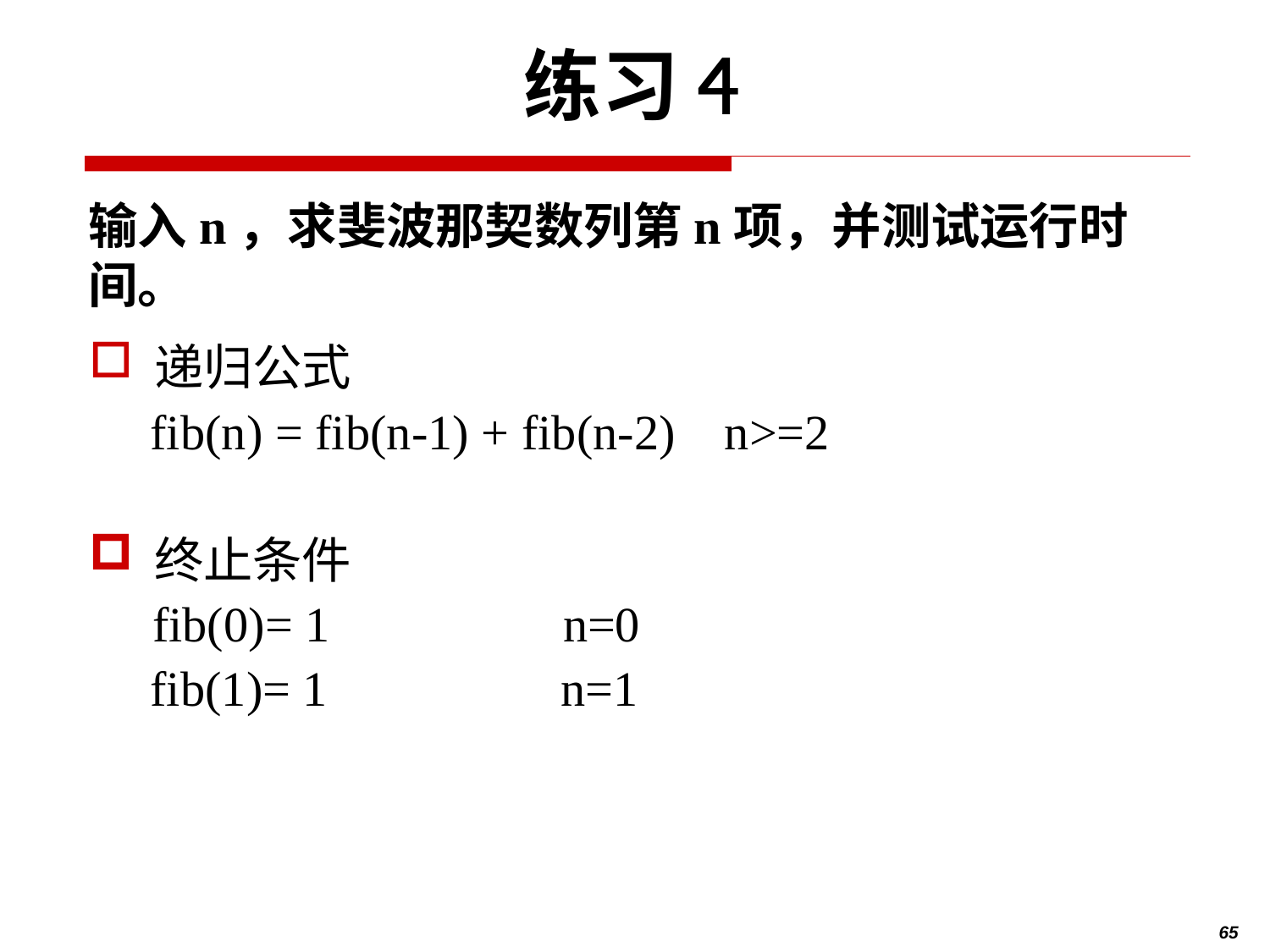

练习4
输入n，求斐波那契数列第n项，并测试运行时间。
递归公式
     fib(n) = fib(n-1) + fib(n-2)    n>=2

终止条件
      fib(0)= 1                   n=0
     fib(1)= 1                   n=1

65